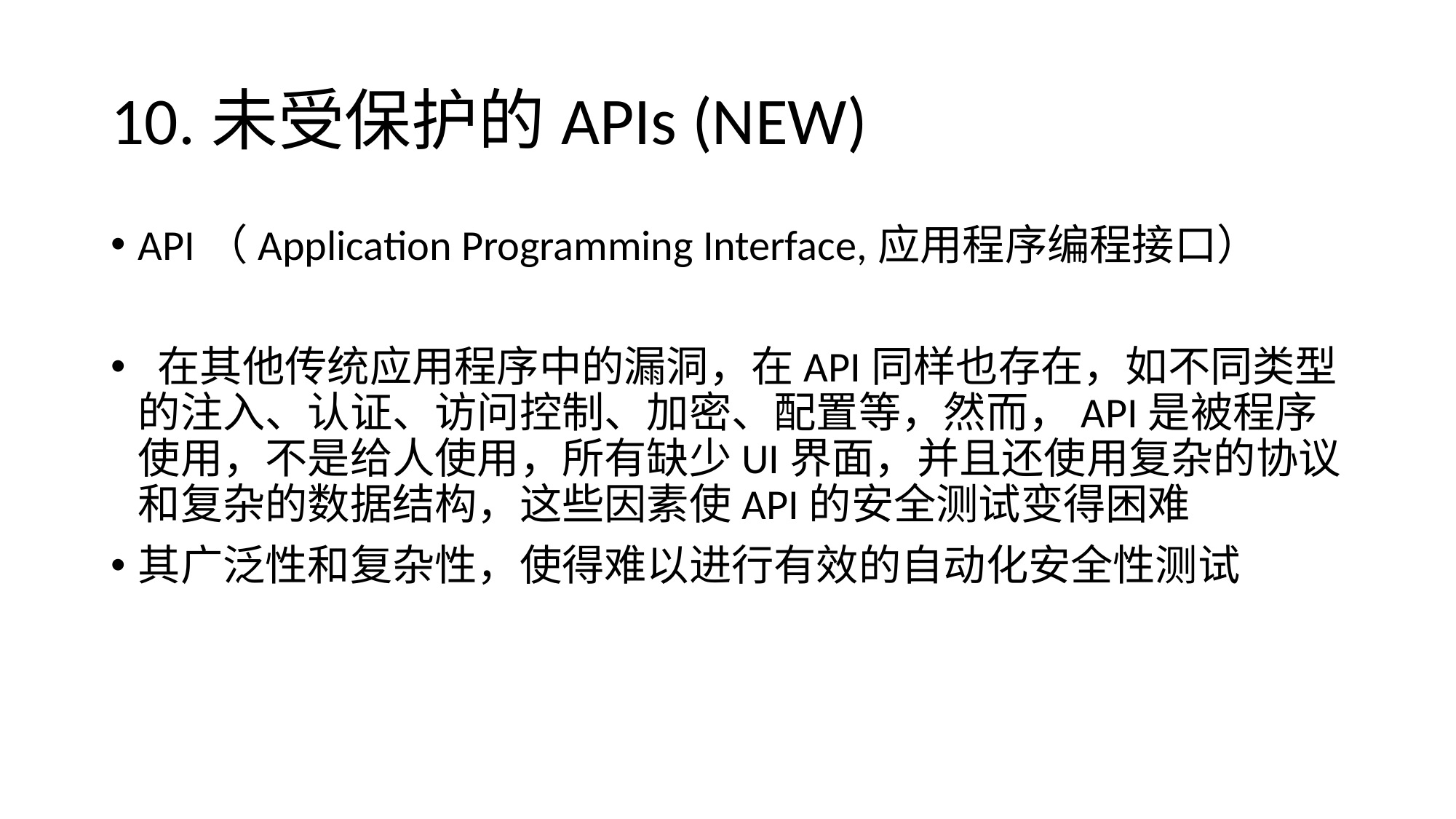

# 10.未受保护的APIs (NEW)
API（Application Programming Interface,应用程序编程接口）

 在其他传统应用程序中的漏洞，在API同样也存在，如不同类型的注入、认证、访问控制、加密、配置等，然而，API是被程序使用，不是给人使用，所有缺少UI界面，并且还使用复杂的协议和复杂的数据结构，这些因素使API的安全测试变得困难
其广泛性和复杂性，使得难以进行有效的自动化安全性测试